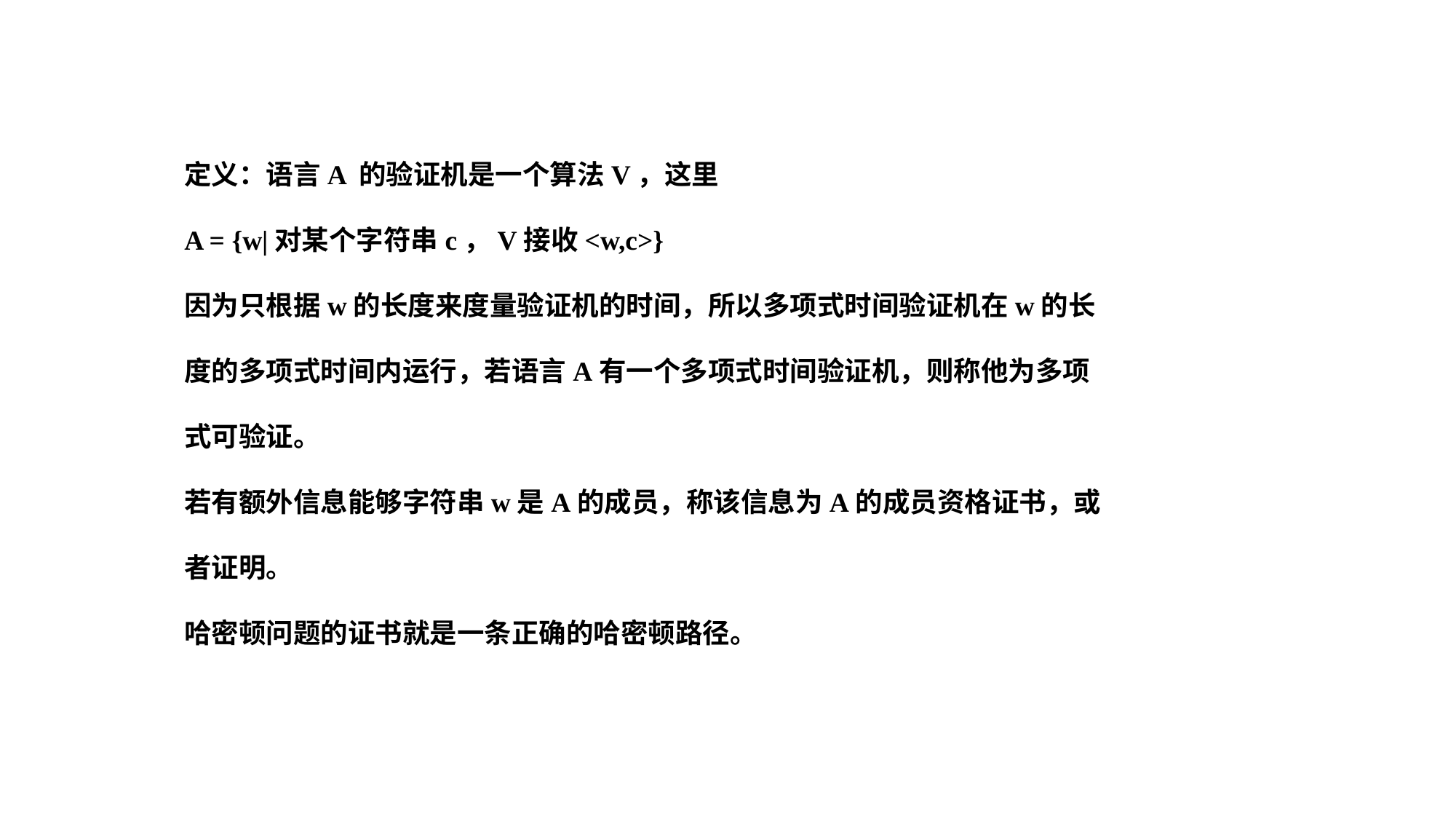

定义：语言A 的验证机是一个算法V，这里
A = {w|对某个字符串c，V接收<w,c>}
因为只根据w的长度来度量验证机的时间，所以多项式时间验证机在w的长度的多项式时间内运行，若语言A有一个多项式时间验证机，则称他为多项式可验证。
若有额外信息能够字符串w是A的成员，称该信息为A的成员资格证书，或者证明。
哈密顿问题的证书就是一条正确的哈密顿路径。